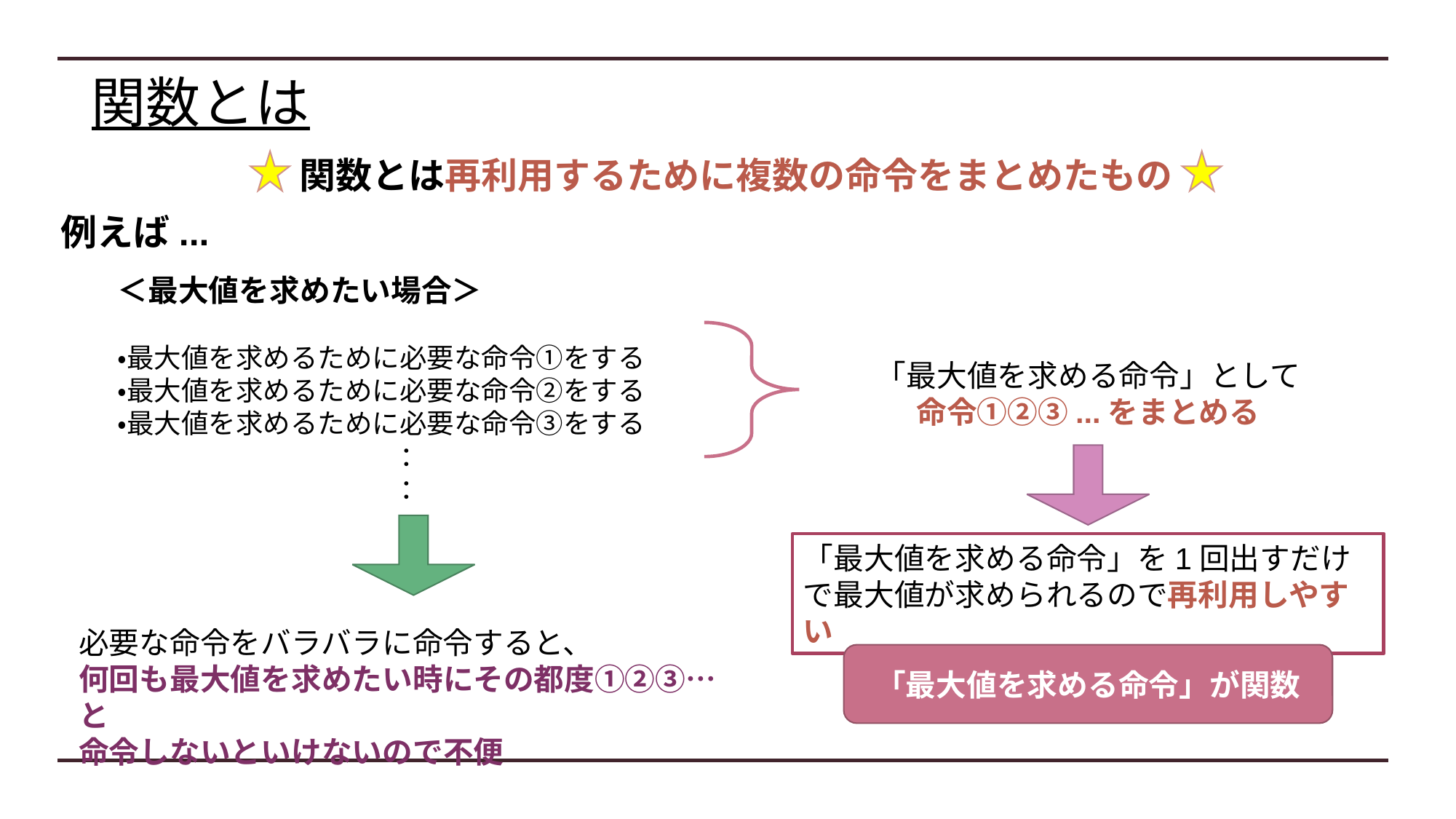

関数とは
関数とは再利用するために複数の命令をまとめたもの

例えば...
＜最大値を求めたい場合＞

・最大値を求めるために必要な命令①をする
・最大値を求めるために必要な命令②をする
・最大値を求めるために必要な命令③をする
：
：

「最大値を求める命令」として
命令①②③...をまとめる

「最大値を求める命令」を1回出すだけで最大値が求められるので再利用しやすい
必要な命令をバラバラに命令すると、
何回も最大値を求めたい時にその都度①②③…と
命令しないといけないので不便
「最大値を求める命令」が関数